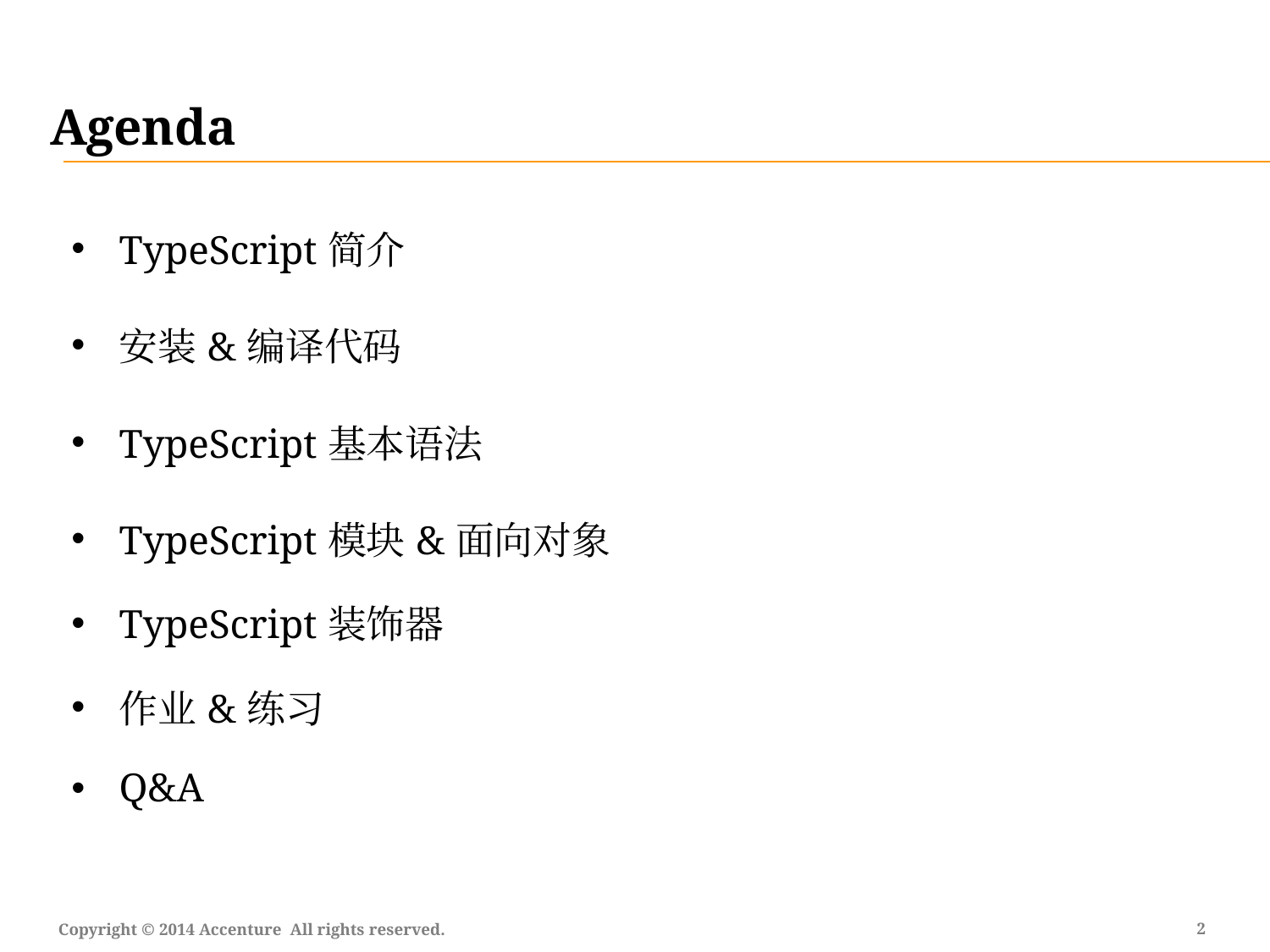

# Agenda
| TypeScript简介 |
| --- |
| 安装&编译代码 |
| TypeScript基本语法 |
| TypeScript模块&面向对象 TypeScript装饰器 作业&练习 Q&A |
2
Copyright © 2014 Accenture  All rights reserved.